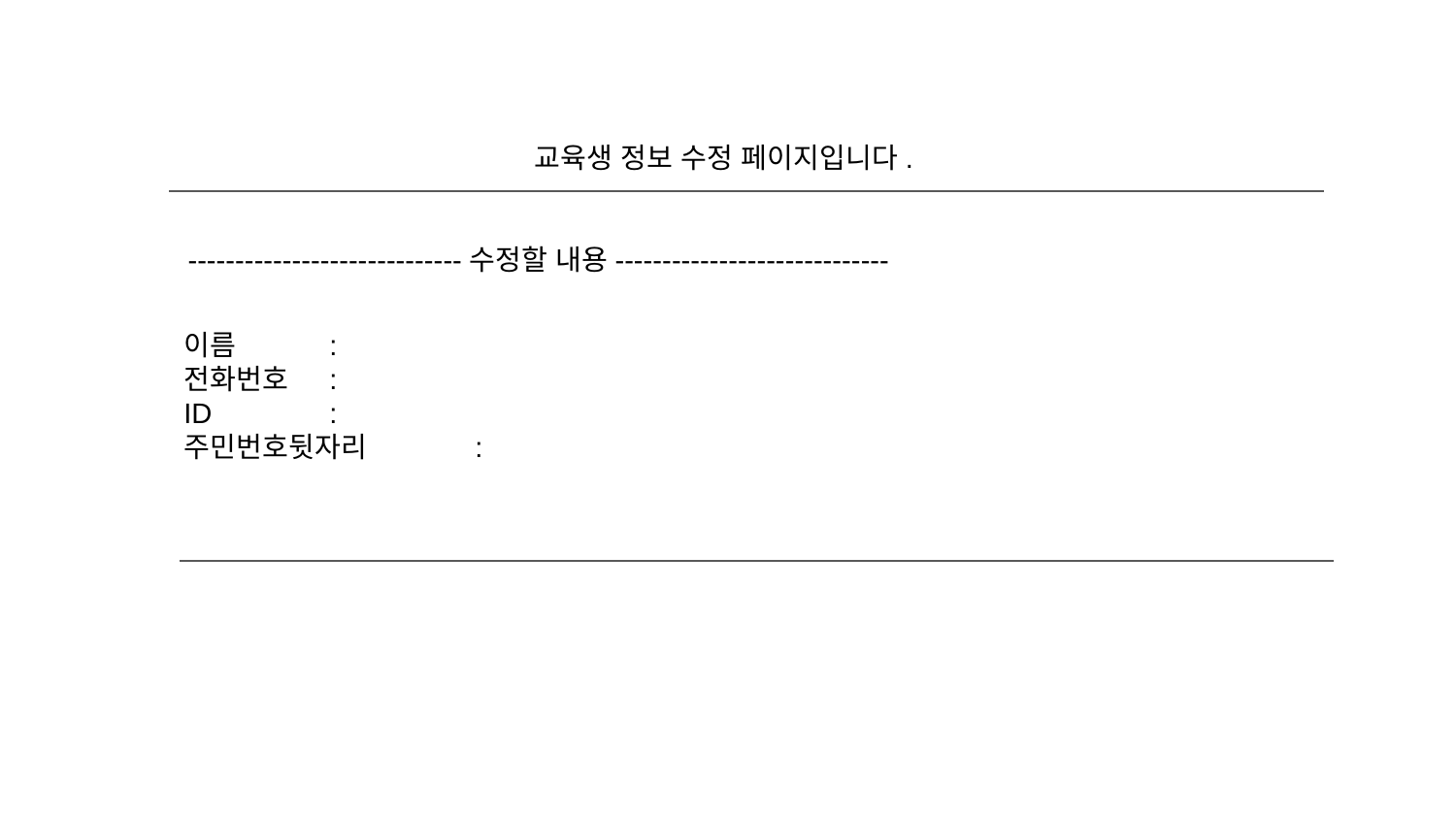

교육생 정보 수정 페이지입니다.
-----------------------------수정할 내용-----------------------------
이름	:
전화번호	:
ID	:
주민번호뒷자리	: